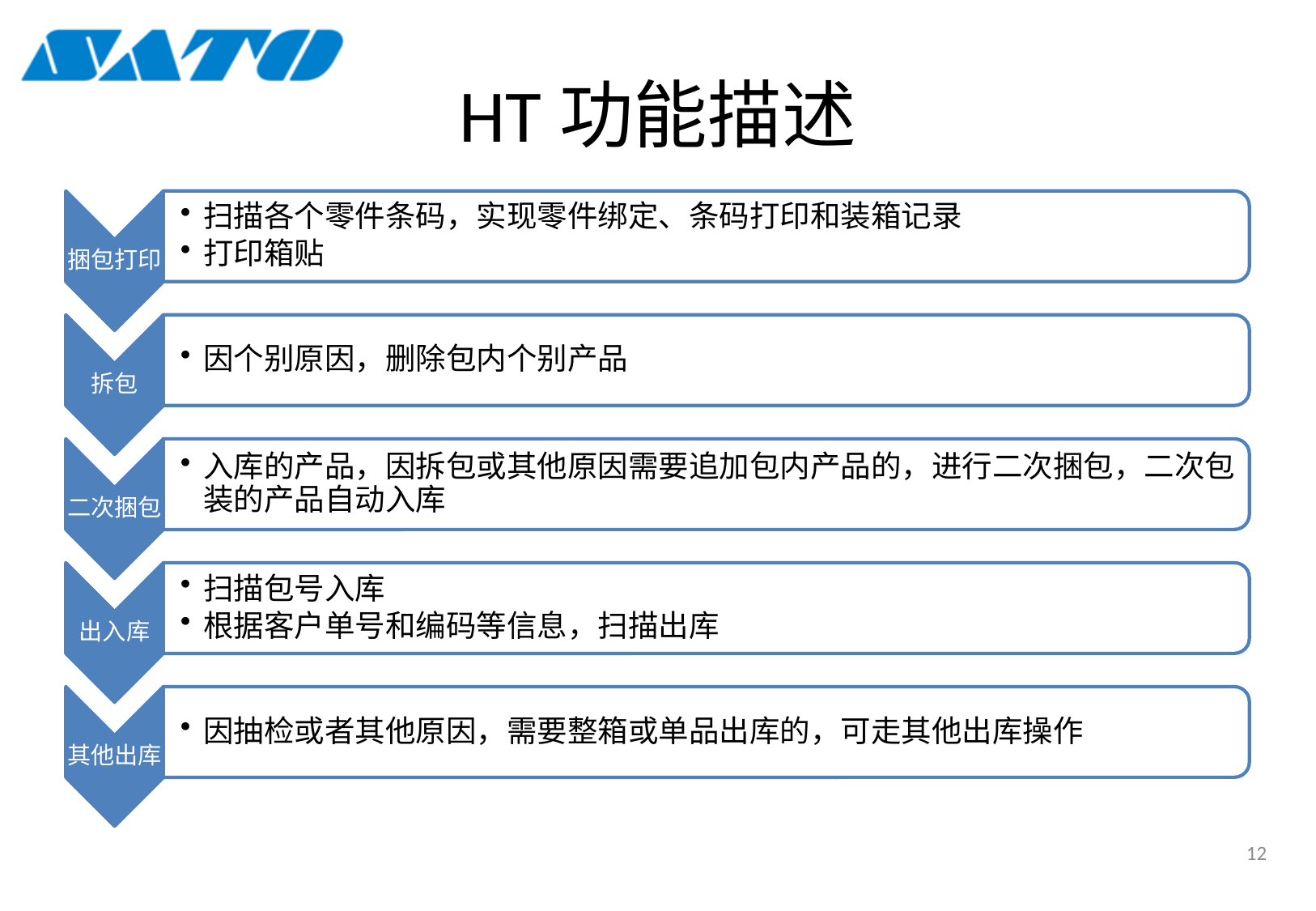

# HT功能描述
捆包打印
扫描各个零件条码，实现零件绑定、条码打印和装箱记录
打印箱贴
拆包
因个别原因，删除包内个别产品
二次捆包
入库的产品，因拆包或其他原因需要追加包内产品的，进行二次捆包，二次包装的产品自动入库
出入库
扫描包号入库
根据客户单号和编码等信息，扫描出库
其他出库
因抽检或者其他原因，需要整箱或单品出库的，可走其他出库操作
12